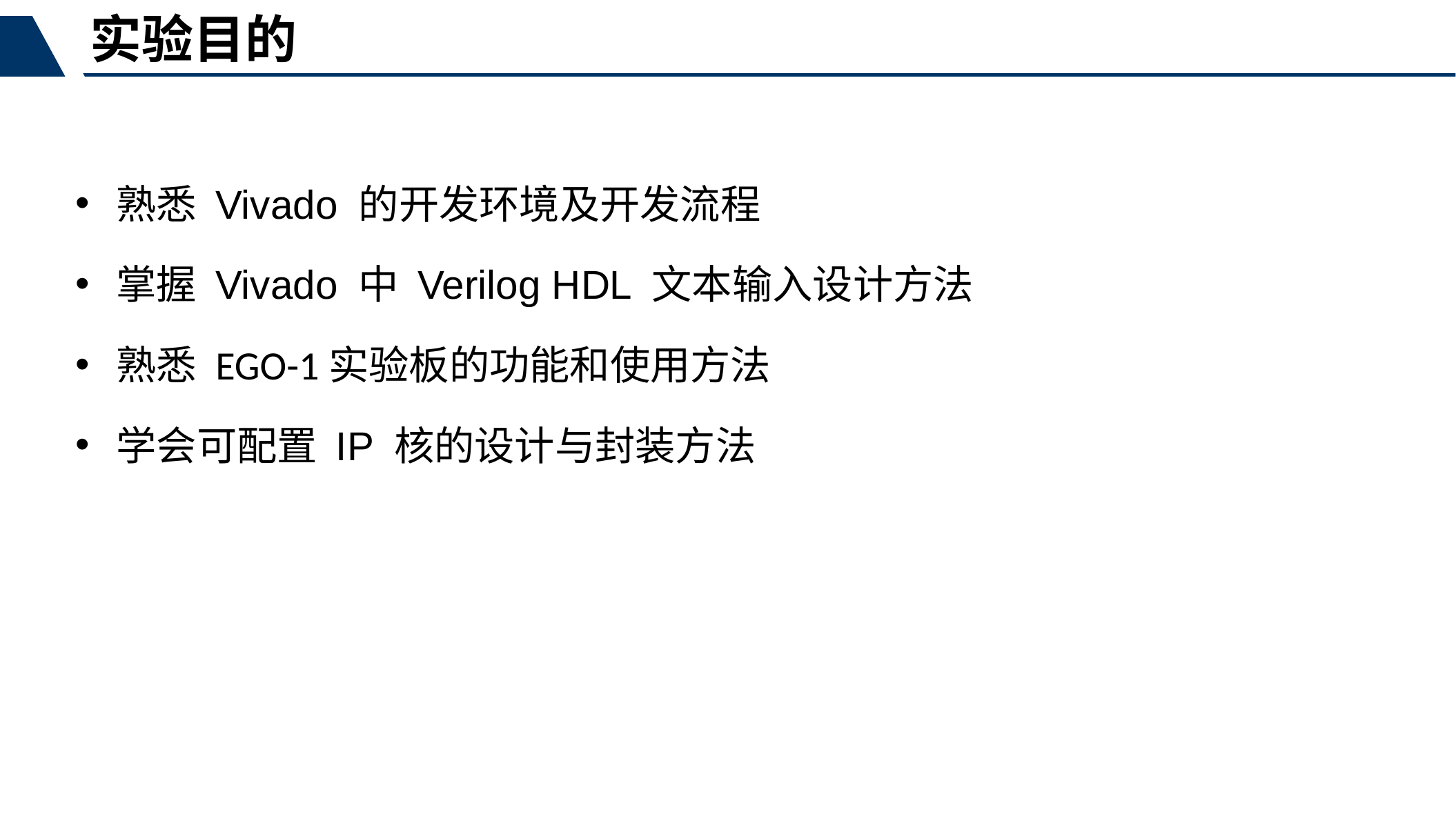

实验目的

熟悉 Vivado 的开发环境及开发流程
掌握 Vivado 中 Verilog HDL 文本输入设计方法
熟悉 EGO-1实验板的功能和使用方法
学会可配置 IP 核的设计与封装方法